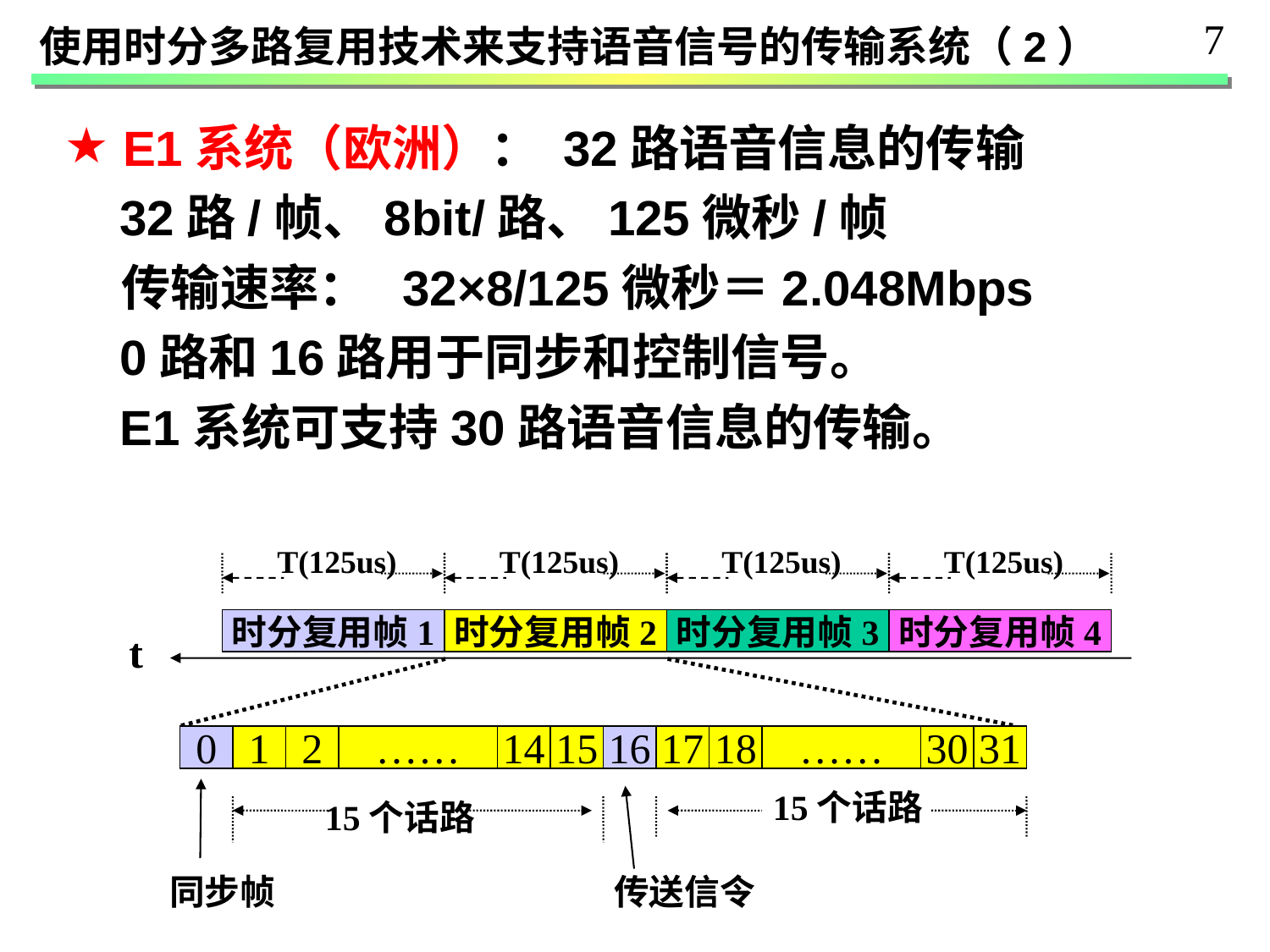

7
使用时分多路复用技术来支持语音信号的传输系统（2）

 E1系统（欧洲）： 32路语音信息的传输
    32路/帧、8bit/路、125微秒/帧
    传输速率：  32×8/125微秒＝2.048Mbps
    0路和16路用于同步和控制信号。
    E1系统可支持30路语音信息的传输。
T(125us)
T(125us)
T(125us)
T(125us)

时分复用帧1
时分复用帧2
时分复用帧3
时分复用帧4
t

0
1
2
……
14
15
16
17
18
……
30
31

15个话路

15个话路

同步帧
传送信令